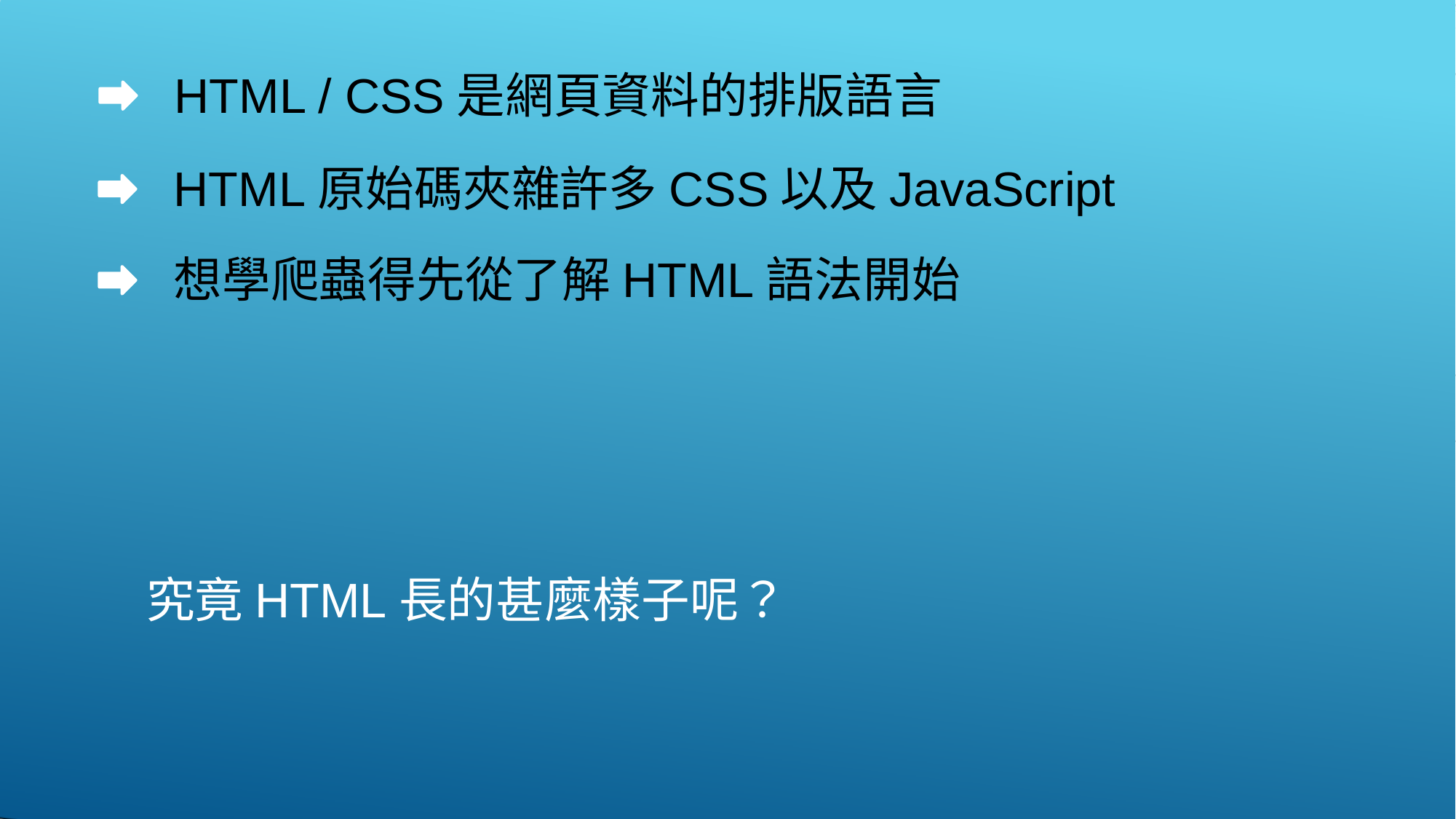

HTML / CSS是網頁資料的排版語言

HTML原始碼夾雜許多CSS以及JavaScript

想學爬蟲得先從了解HTML語法開始

究竟HTML長的甚麼樣子呢？